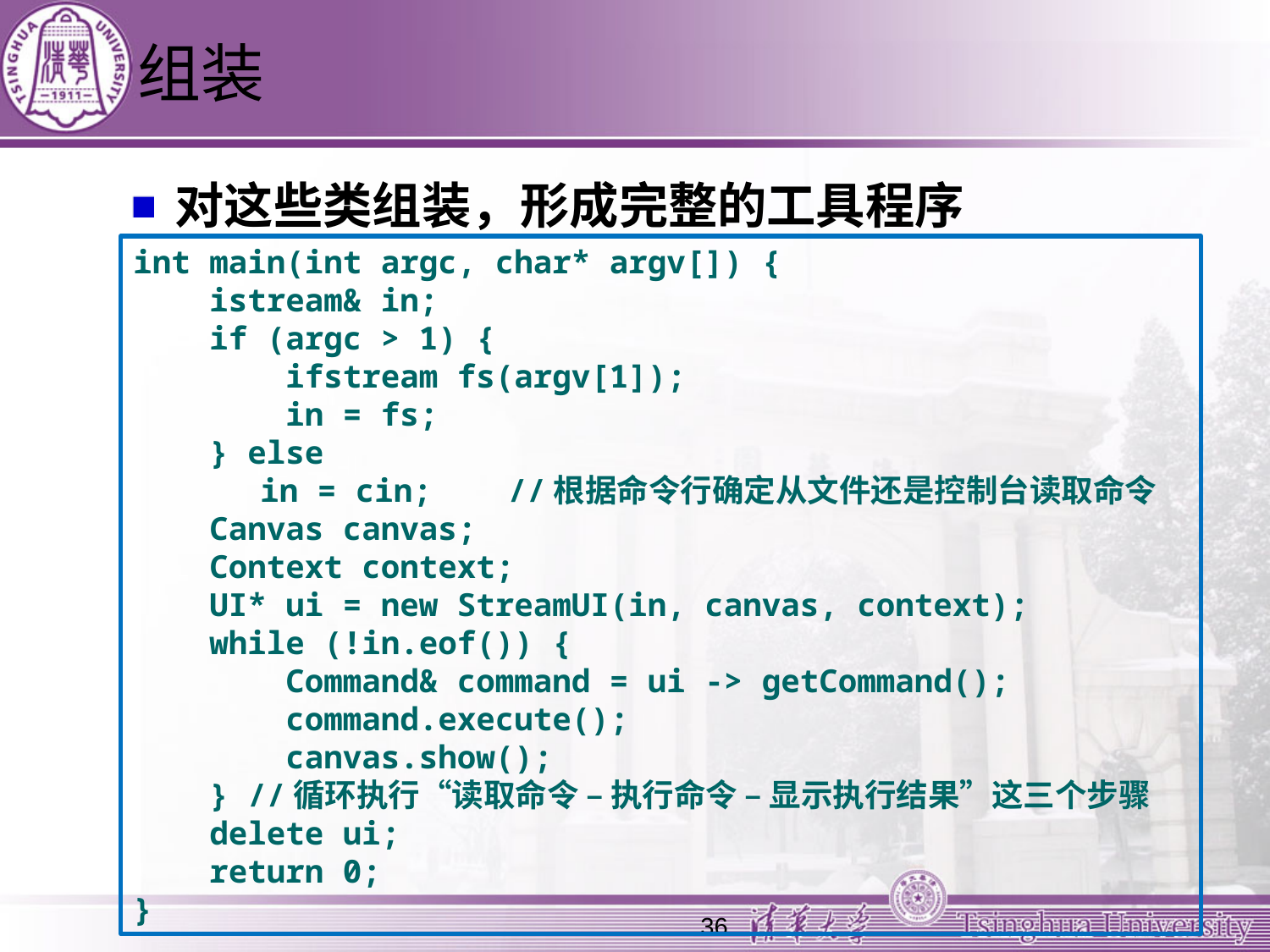

# 组装
对这些类组装，形成完整的工具程序
int main(int argc, char* argv[]) {
    istream& in;
    if (argc > 1) {
        ifstream fs(argv[1]);
        in = fs;
    } else
	in = cin;    //根据命令行确定从文件还是控制台读取命令
    Canvas canvas;
    Context context;
    UI* ui = new StreamUI(in, canvas, context);
    while (!in.eof()) {
        Command& command = ui -> getCommand();
        command.execute();
        canvas.show();
    } //循环执行“读取命令 – 执行命令 – 显示执行结果”这三个步骤
    delete ui;
    return 0;
}
36